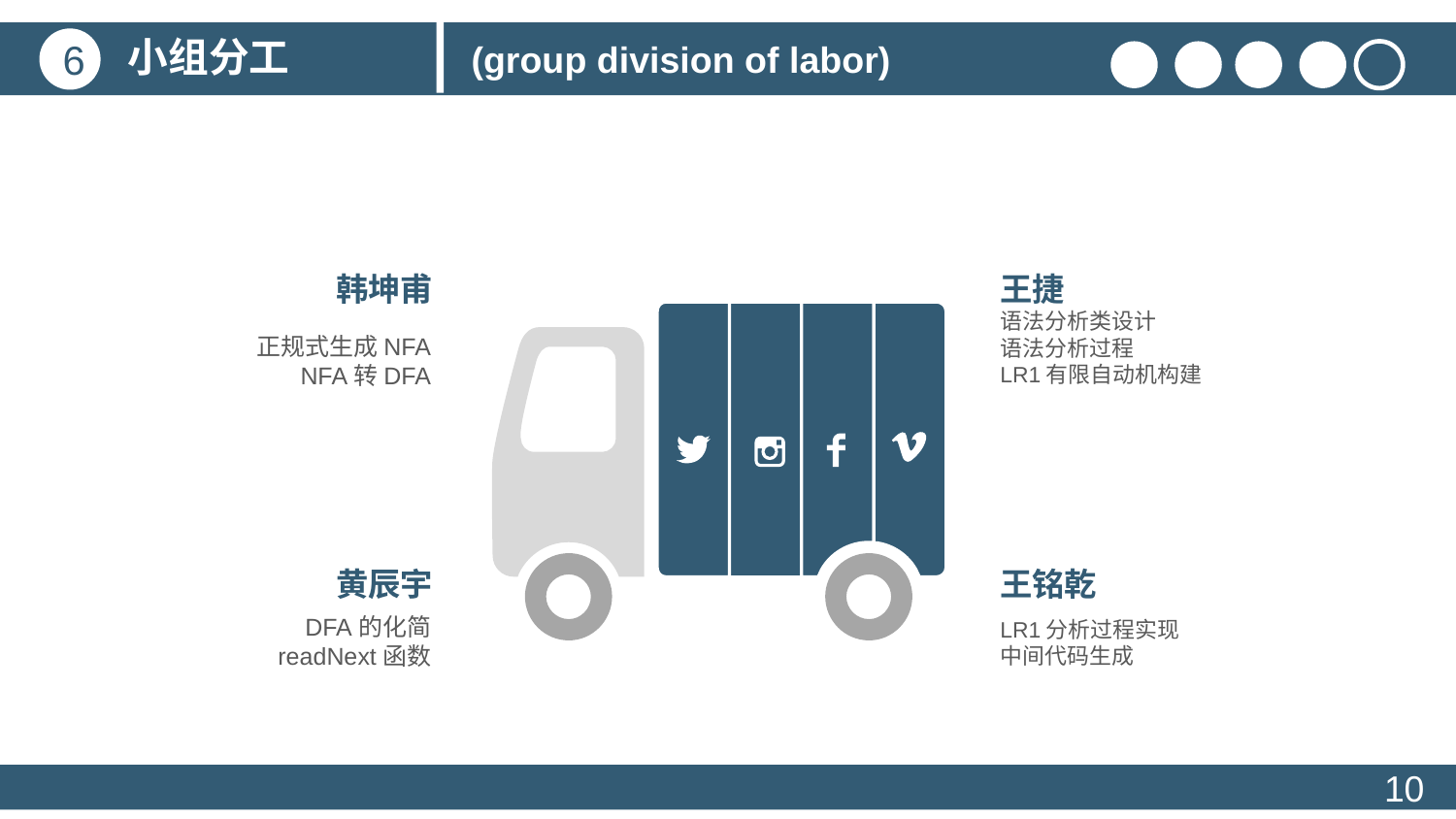

小组分工
6
(group division of labor)
王捷
语法分析类设计
语法分析过程
LR1有限自动机构建
韩坤甫
正规式生成NFA
NFA转DFA

黄辰宇
DFA的化简
readNext函数
王铭乾
LR1分析过程实现
中间代码生成
10